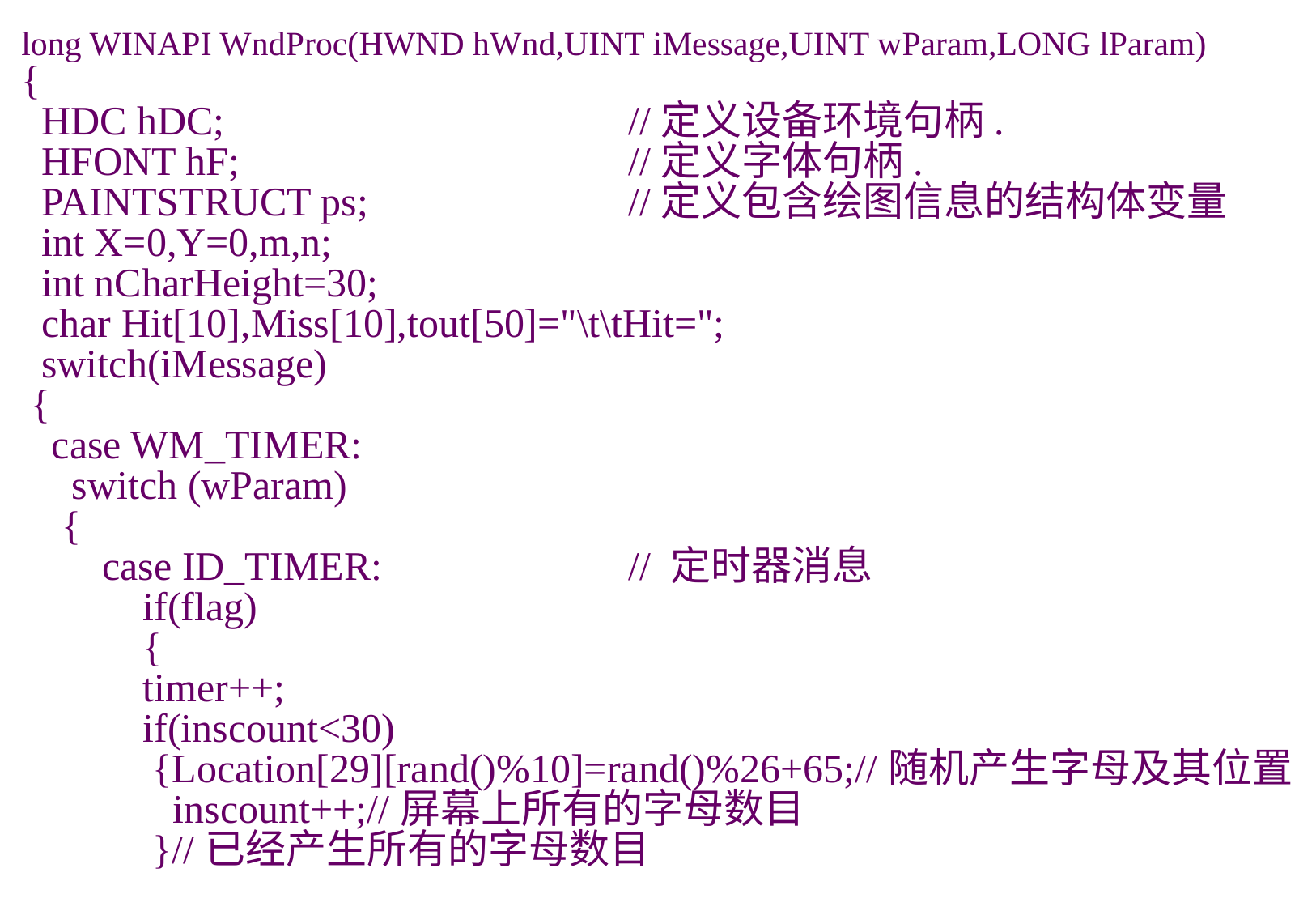

long WINAPI WndProc(HWND hWnd,UINT iMessage,UINT wParam,LONG lParam)
{
  HDC hDC;				//定义设备环境句柄.
  HFONT hF;				//定义字体句柄.
  PAINTSTRUCT ps;			//定义包含绘图信息的结构体变量
  int X=0,Y=0,m,n;
  int nCharHeight=30;
  char Hit[10],Miss[10],tout[50]="\t\tHit=";
  switch(iMessage)
 {
   case WM_TIMER:
     switch (wParam)
    {
        case ID_TIMER:			// 定时器消息
	if(flag)
  	{
 	timer++;
	if(inscount<30)
	 {Location[29][rand()%10]=rand()%26+65;//随机产生字母及其位置
	   inscount++;//屏幕上所有的字母数目
	 }//已经产生所有的字母数目